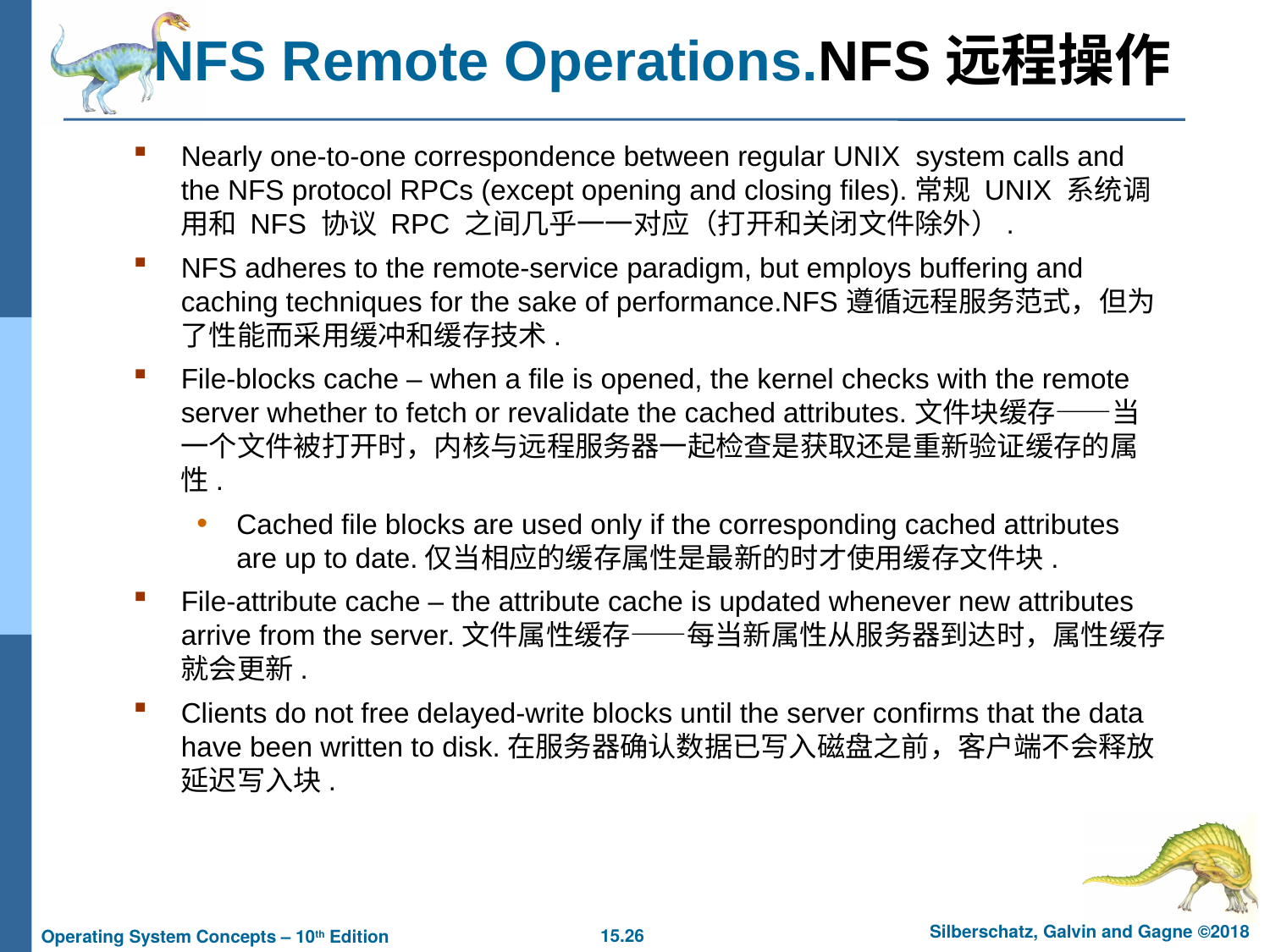

# NFS Remote Operations.NFS远程操作
Nearly one-to-one correspondence between regular UNIX  system calls and the NFS protocol RPCs (except opening and closing files).常规 UNIX 系统调用和 NFS 协议 RPC 之间几乎一一对应（打开和关闭文件除外）.
NFS adheres to the remote-service paradigm, but employs buffering and caching techniques for the sake of performance.NFS遵循远程服务范式，但为了性能而采用缓冲和缓存技术.
File-blocks cache – when a file is opened, the kernel checks with the remote server whether to fetch or revalidate the cached attributes.文件块缓存——当一个文件被打开时，内核与远程服务器一起检查是获取还是重新验证缓存的属性.
Cached file blocks are used only if the corresponding cached attributes are up to date.仅当相应的缓存属性是最新的时才使用缓存文件块.
File-attribute cache – the attribute cache is updated whenever new attributes arrive from the server.文件属性缓存——每当新属性从服务器到达时，属性缓存就会更新.
Clients do not free delayed-write blocks until the server confirms that the data have been written to disk.在服务器确认数据已写入磁盘之前，客户端不会释放延迟写入块.